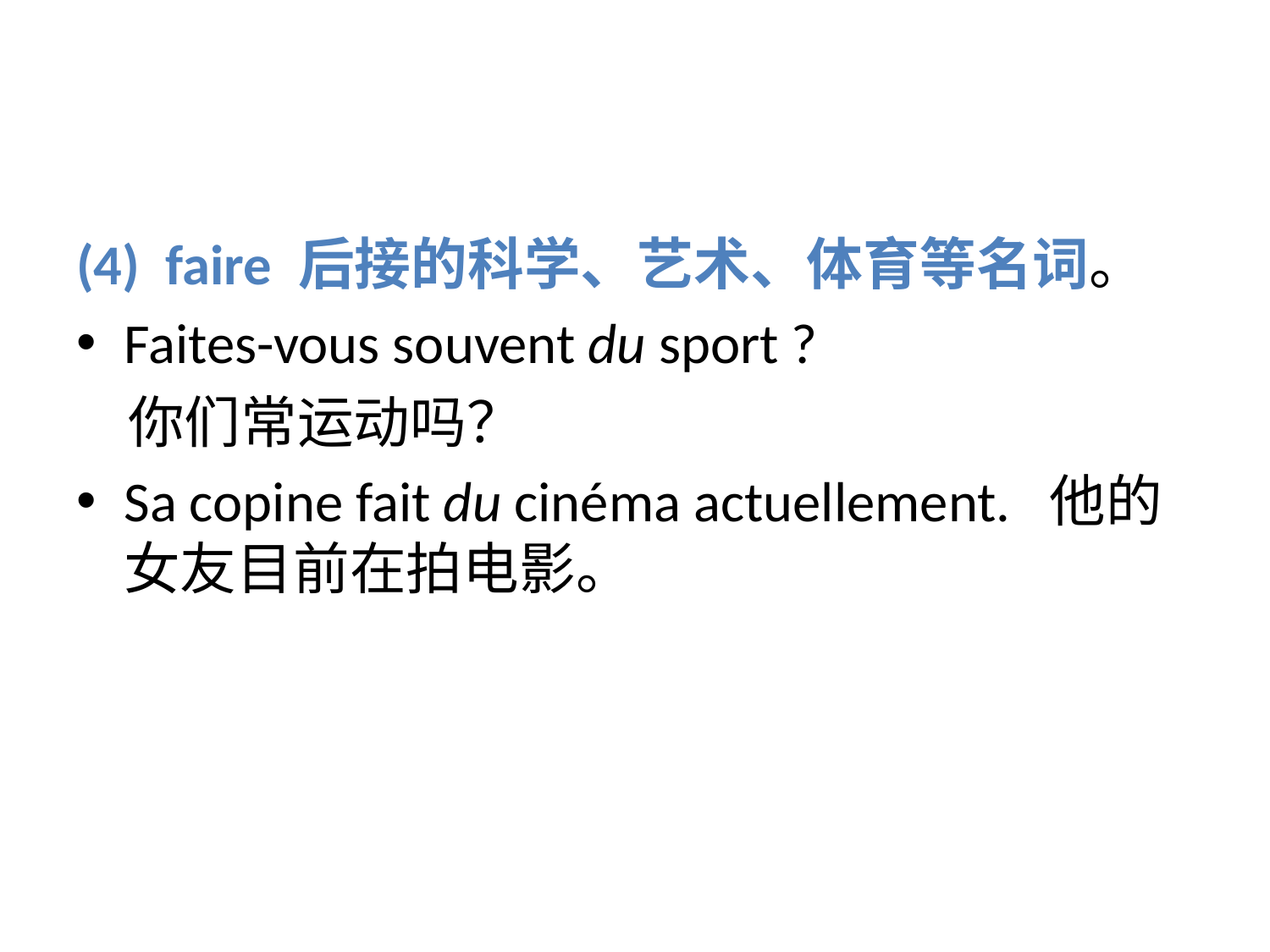

#
(4)  faire 后接的科学、艺术、体育等名词。
Faites-vous souvent du sport ?
   你们常运动吗？
Sa copine fait du cinéma actuellement.  他的女友目前在拍电影。